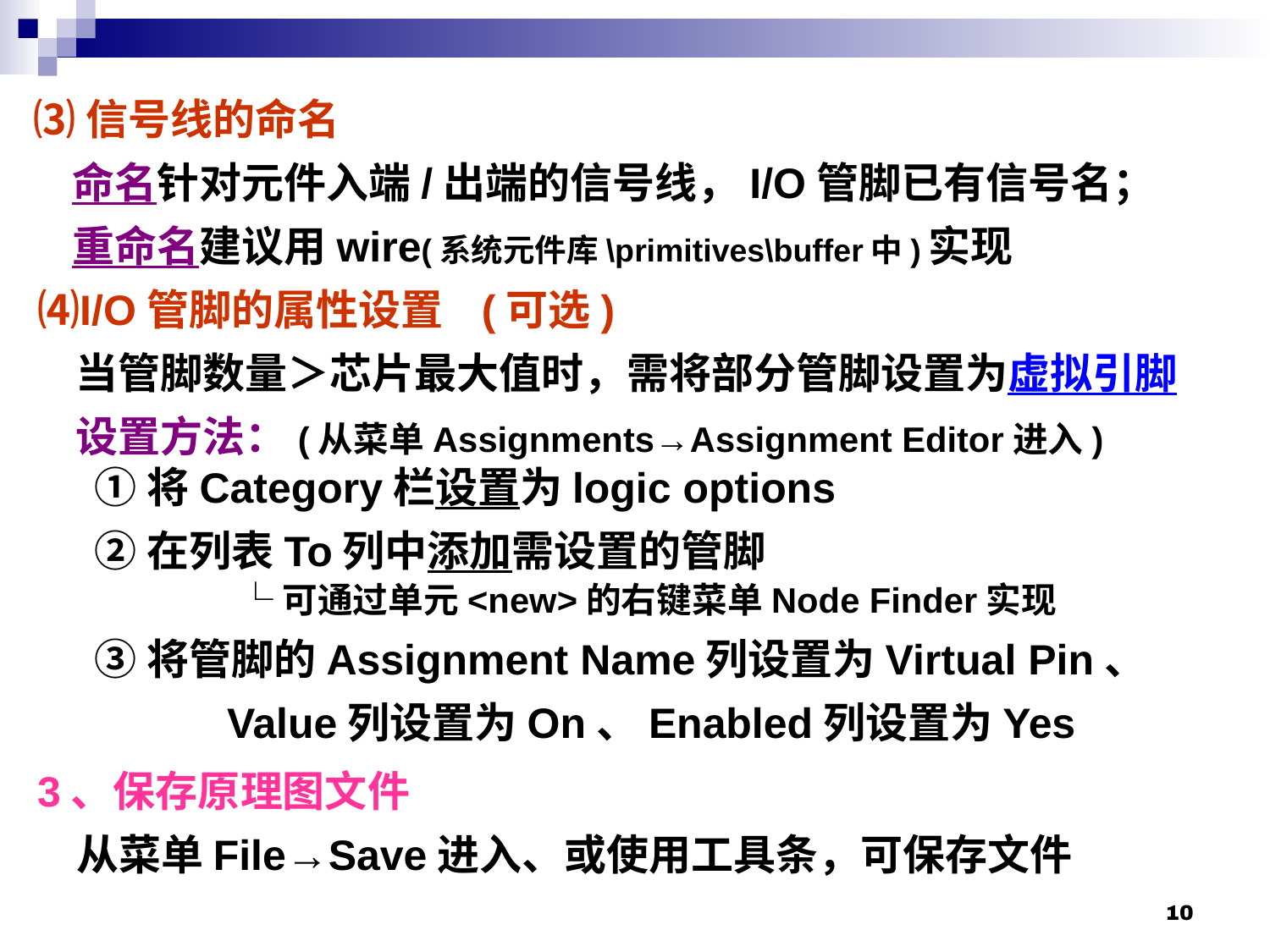

⑶信号线的命名
   命名针对元件入端/出端的信号线，I/O管脚已有信号名；
   重命名建议用wire(系统元件库\primitives\buffer中)实现
⑷I/O管脚的属性设置   (可选)
   当管脚数量＞芯片最大值时，需将部分管脚设置为虚拟引脚
   设置方法：(从菜单Assignments→Assignment Editor进入)
      ①将Category栏设置为logic options
      ②在列表To列中添加需设置的管脚
                         └可通过单元<new>的右键菜单Node Finder实现
      ③将管脚的Assignment Name列设置为Virtual Pin、
                Value列设置为On、Enabled列设置为Yes
3、保存原理图文件
   从菜单File→Save进入、或使用工具条，可保存文件
10